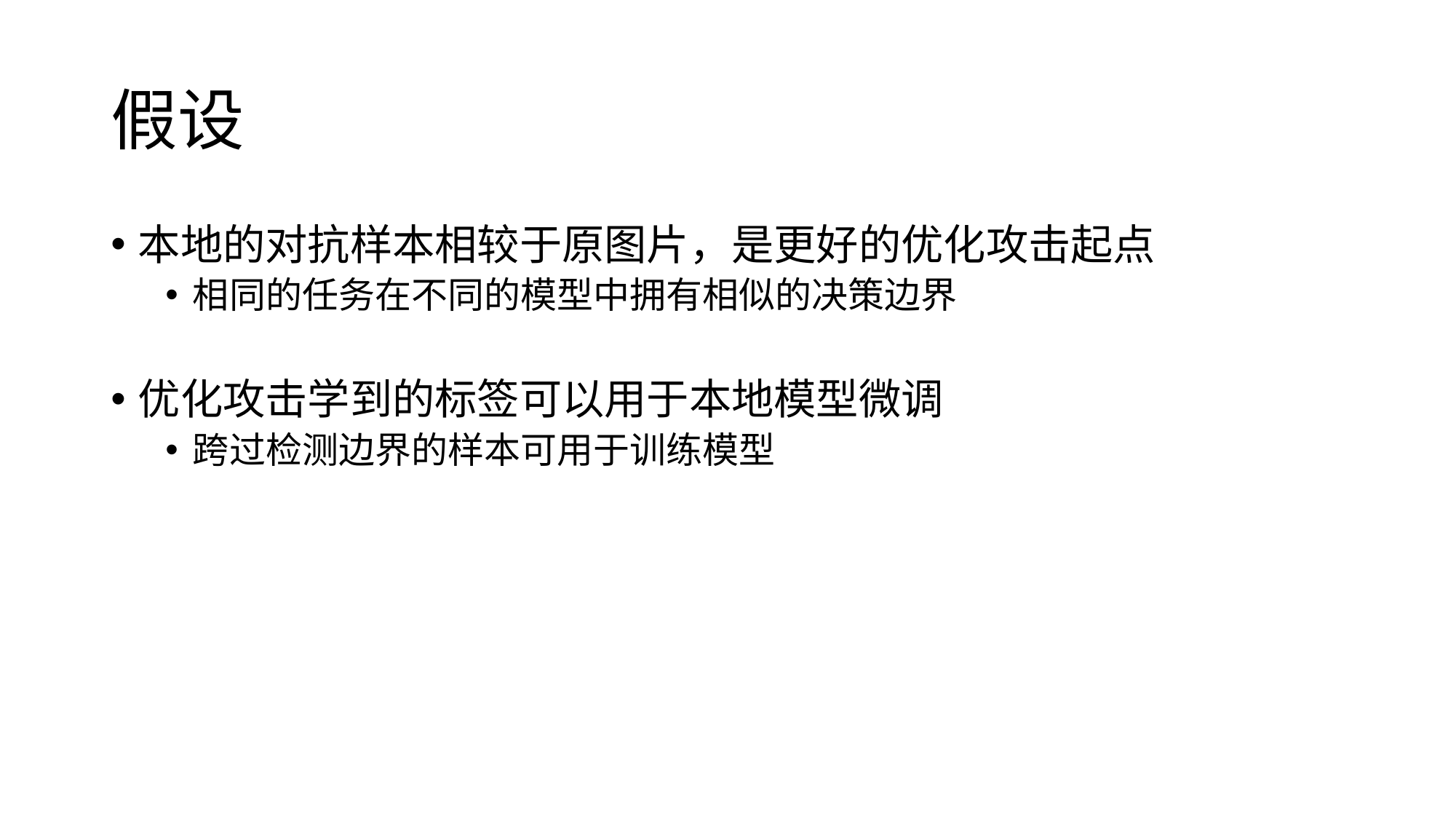

# 假设
本地的对抗样本相较于原图片，是更好的优化攻击起点
相同的任务在不同的模型中拥有相似的决策边界

优化攻击学到的标签可以用于本地模型微调
跨过检测边界的样本可用于训练模型